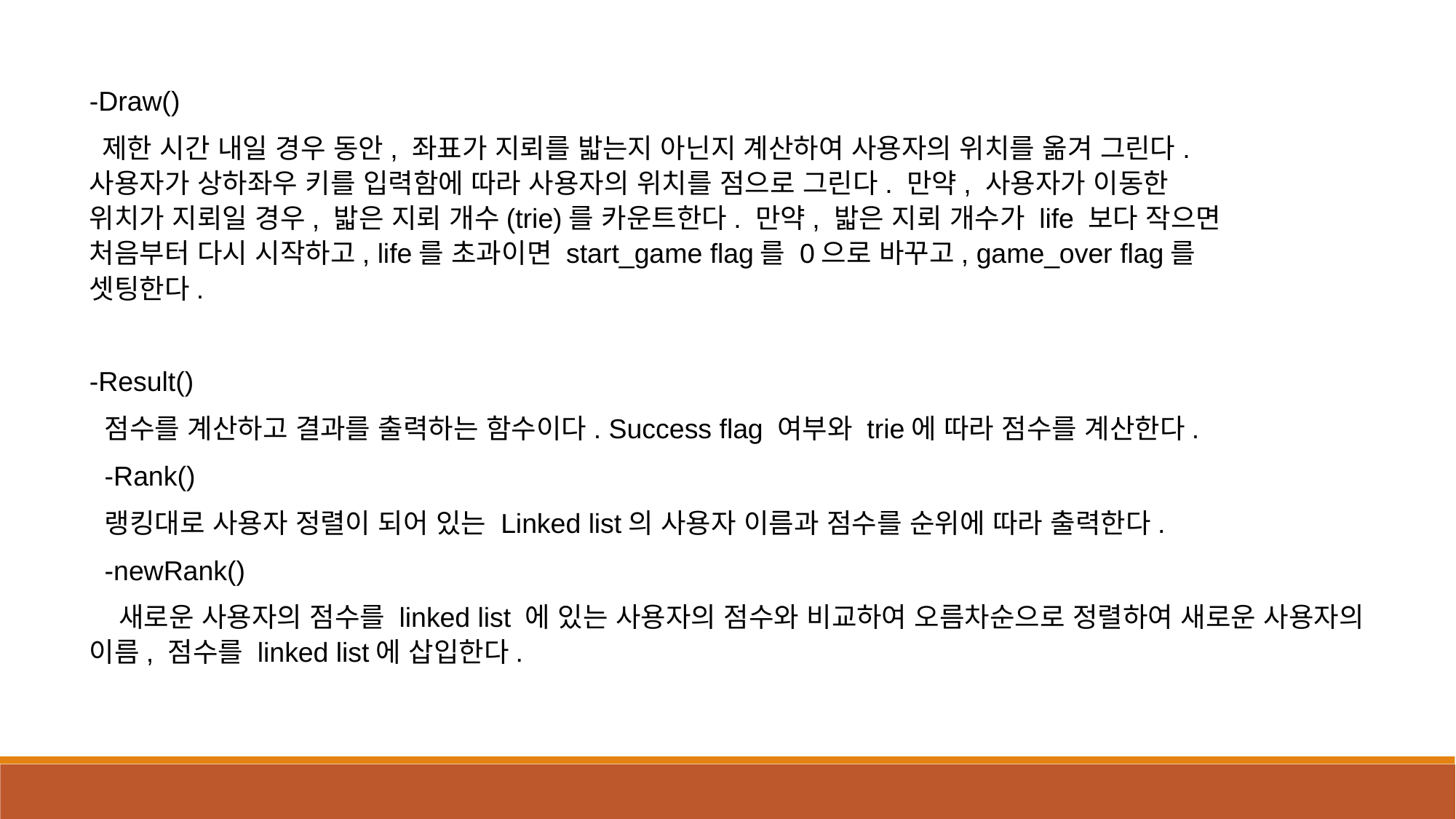

-Draw()
 제한 시간 내일 경우 동안, 좌표가 지뢰를 밟는지 아닌지 계산하여 사용자의 위치를 옮겨 그린다. 사용자가 상하좌우 키를 입력함에 따라 사용자의 위치를 점으로 그린다. 만약, 사용자가 이동한 위치가 지뢰일 경우, 밟은 지뢰 개수(trie)를 카운트한다. 만약, 밟은 지뢰 개수가 life 보다 작으면 처음부터 다시 시작하고, life를 초과이면 start_game flag를 0으로 바꾸고, game_over flag를 셋팅한다.
-Result()
점수를 계산하고 결과를 출력하는 함수이다. Success flag 여부와 trie에 따라 점수를 계산한다.
-Rank()
랭킹대로 사용자 정렬이 되어 있는 Linked list의 사용자 이름과 점수를 순위에 따라 출력한다.
-newRank()
 새로운 사용자의 점수를 linked list 에 있는 사용자의 점수와 비교하여 오름차순으로 정렬하여 새로운 사용자의 이름, 점수를 linked list에 삽입한다.